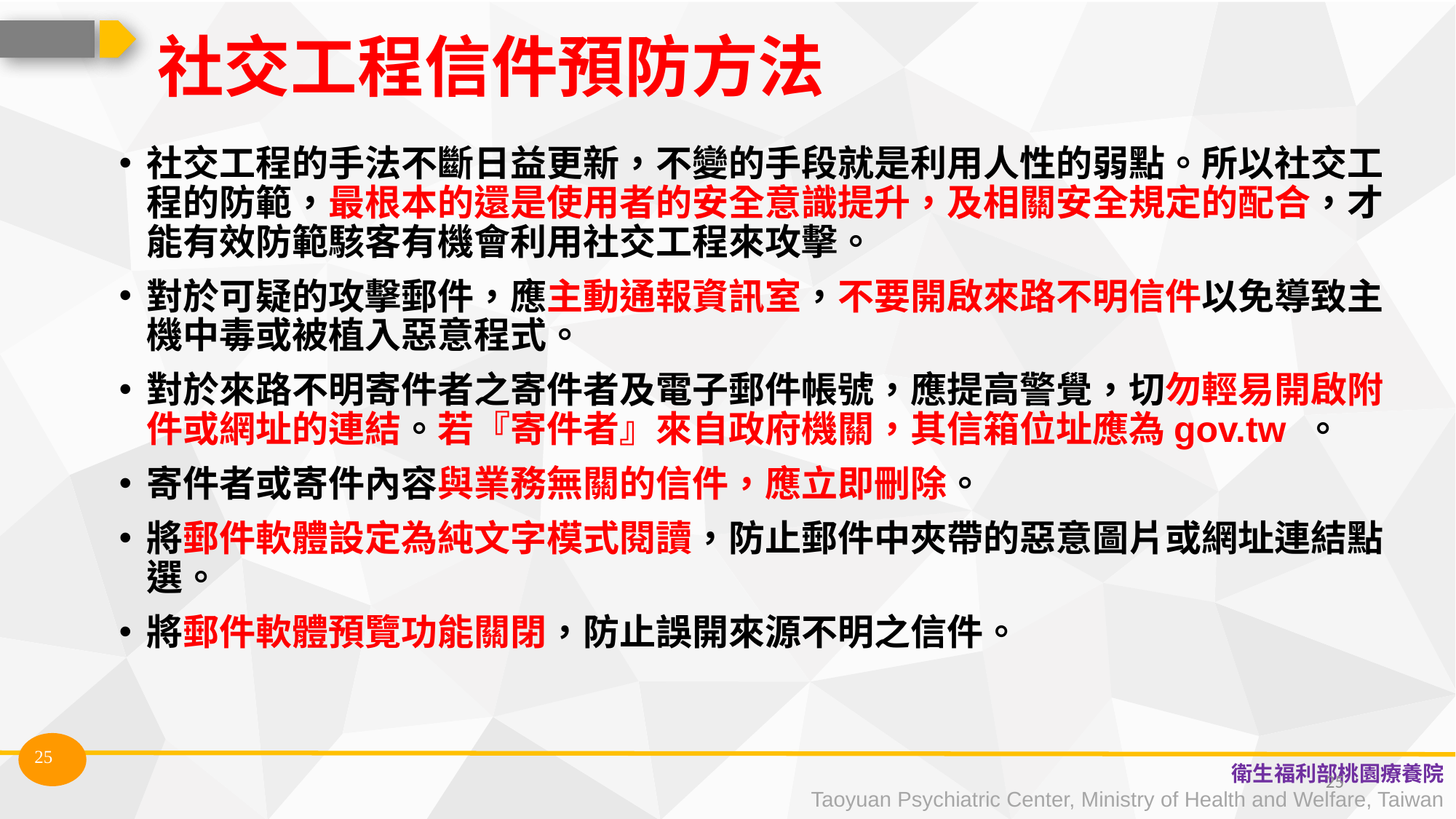

# 社交工程信件預防方法
社交工程的手法不斷日益更新，不變的手段就是利用人性的弱點。所以社交工程的防範，最根本的還是使用者的安全意識提升，及相關安全規定的配合，才能有效防範駭客有機會利用社交工程來攻擊。
對於可疑的攻擊郵件，應主動通報資訊室，不要開啟來路不明信件以免導致主機中毒或被植入惡意程式。
對於來路不明寄件者之寄件者及電子郵件帳號，應提高警覺，切勿輕易開啟附件或網址的連結。若『寄件者』來自政府機關，其信箱位址應為gov.tw 。
寄件者或寄件內容與業務無關的信件，應立即刪除。
將郵件軟體設定為純文字模式閱讀，防止郵件中夾帶的惡意圖片或網址連結點選。
將郵件軟體預覽功能關閉，防止誤開來源不明之信件。
25